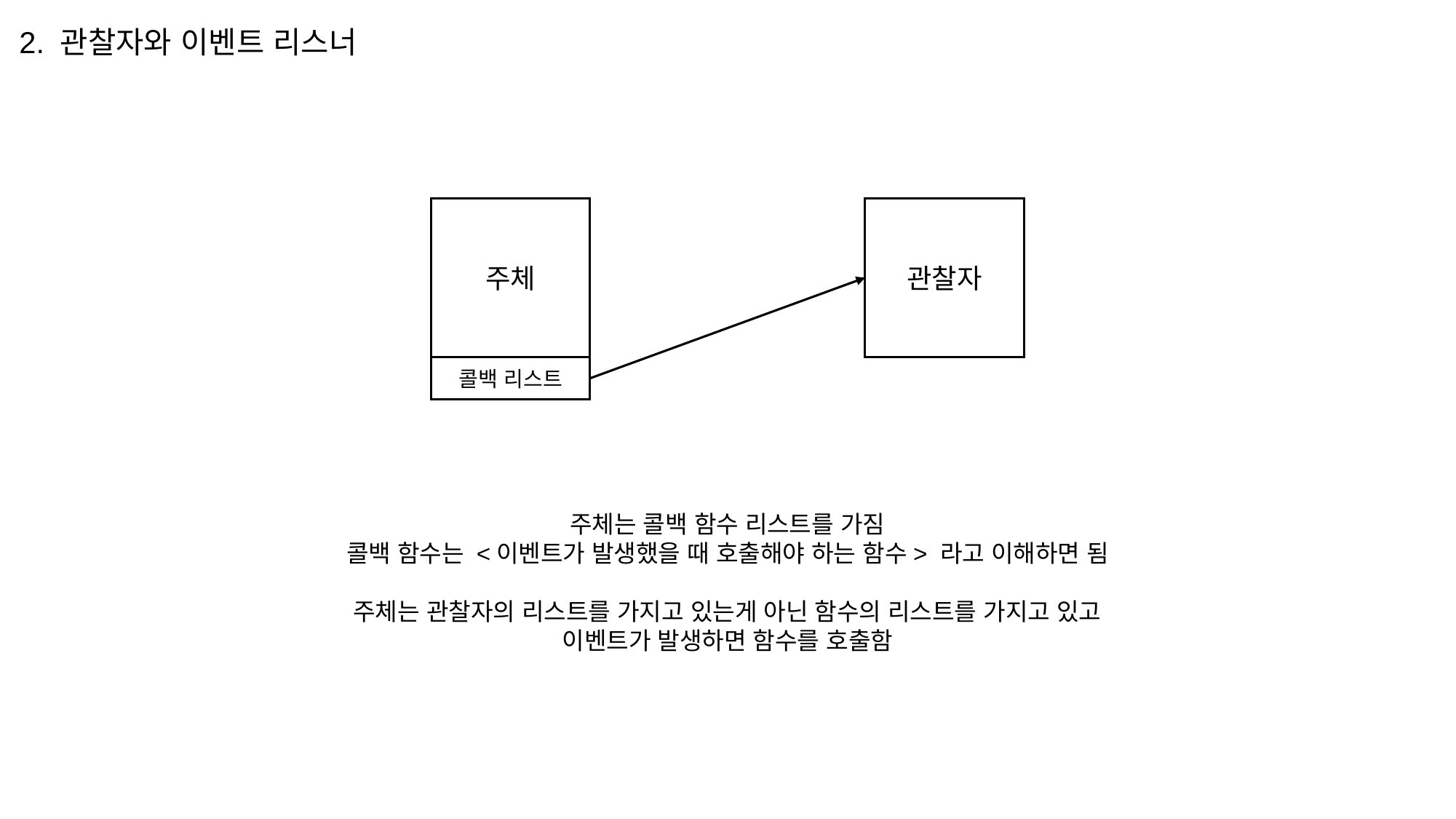

2. 관찰자와 이벤트 리스너
주체
관찰자
콜백 리스트
주체는 콜백 함수 리스트를 가짐
콜백 함수는 <이벤트가 발생했을 때 호출해야 하는 함수> 라고 이해하면 됨

주체는 관찰자의 리스트를 가지고 있는게 아닌 함수의 리스트를 가지고 있고
이벤트가 발생하면 함수를 호출함